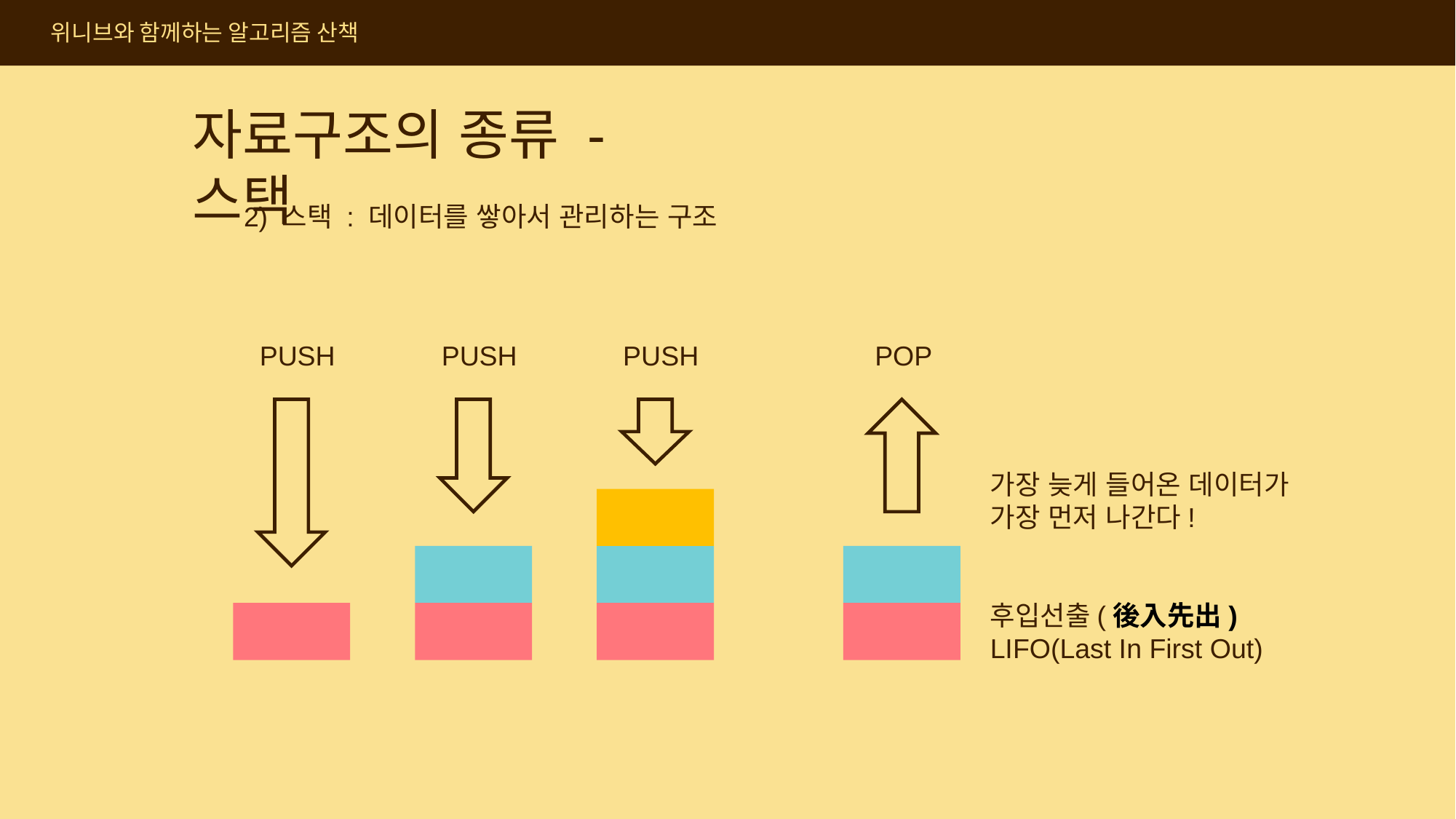

위니브와 함께하는 알고리즘 산책
자료구조의 종류 - 스택
2) 스택 : 데이터를 쌓아서 관리하는 구조
PUSH
PUSH
PUSH
POP

가장 늦게 들어온 데이터가
가장 먼저 나간다!

후입선출(後入先出)
LIFO(Last In First Out)